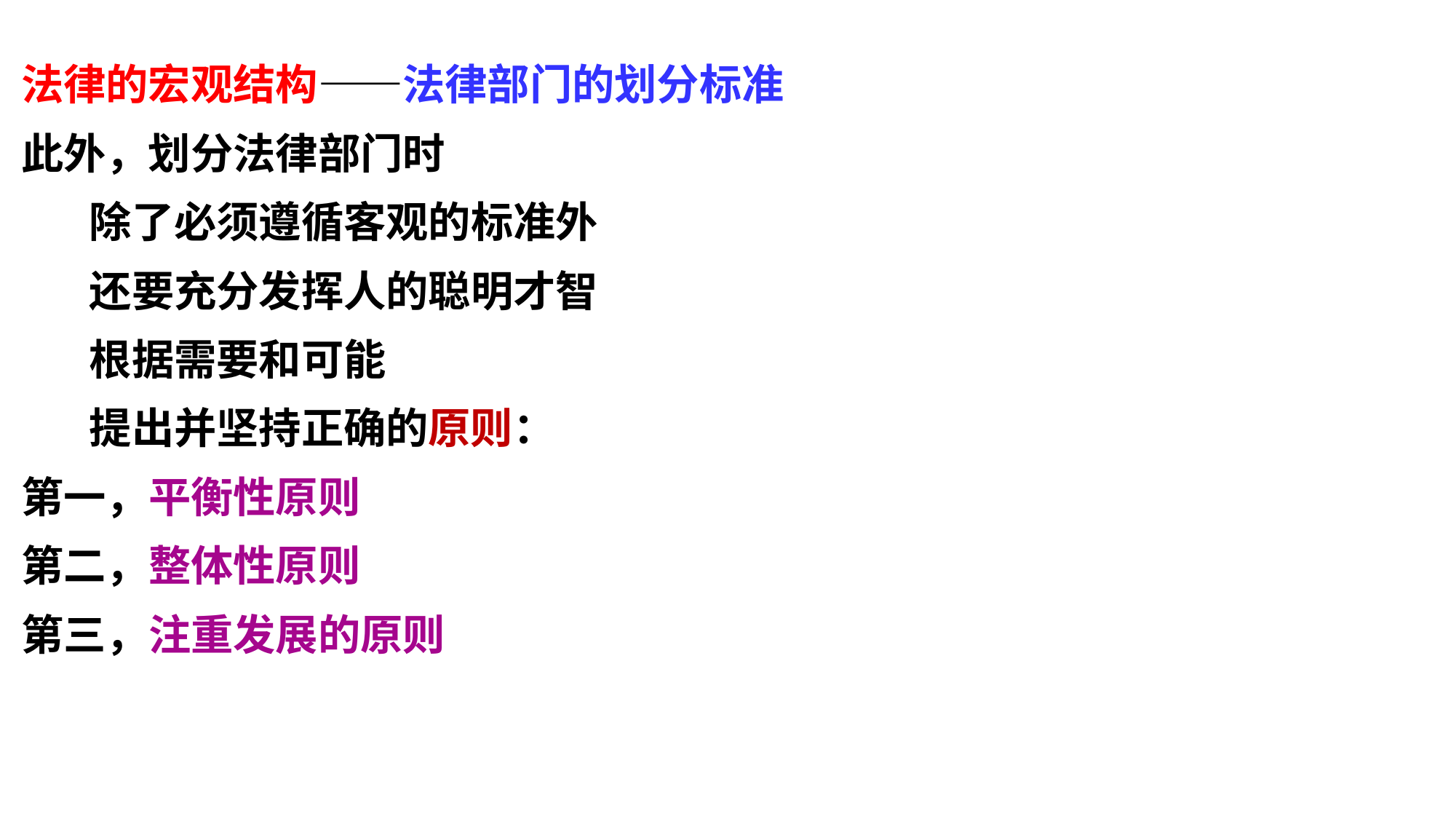

法律的宏观结构——法律部门的划分标准
此外，划分法律部门时
      除了必须遵循客观的标准外
      还要充分发挥人的聪明才智
      根据需要和可能
      提出并坚持正确的原则：
第一，平衡性原则
第二，整体性原则
第三，注重发展的原则